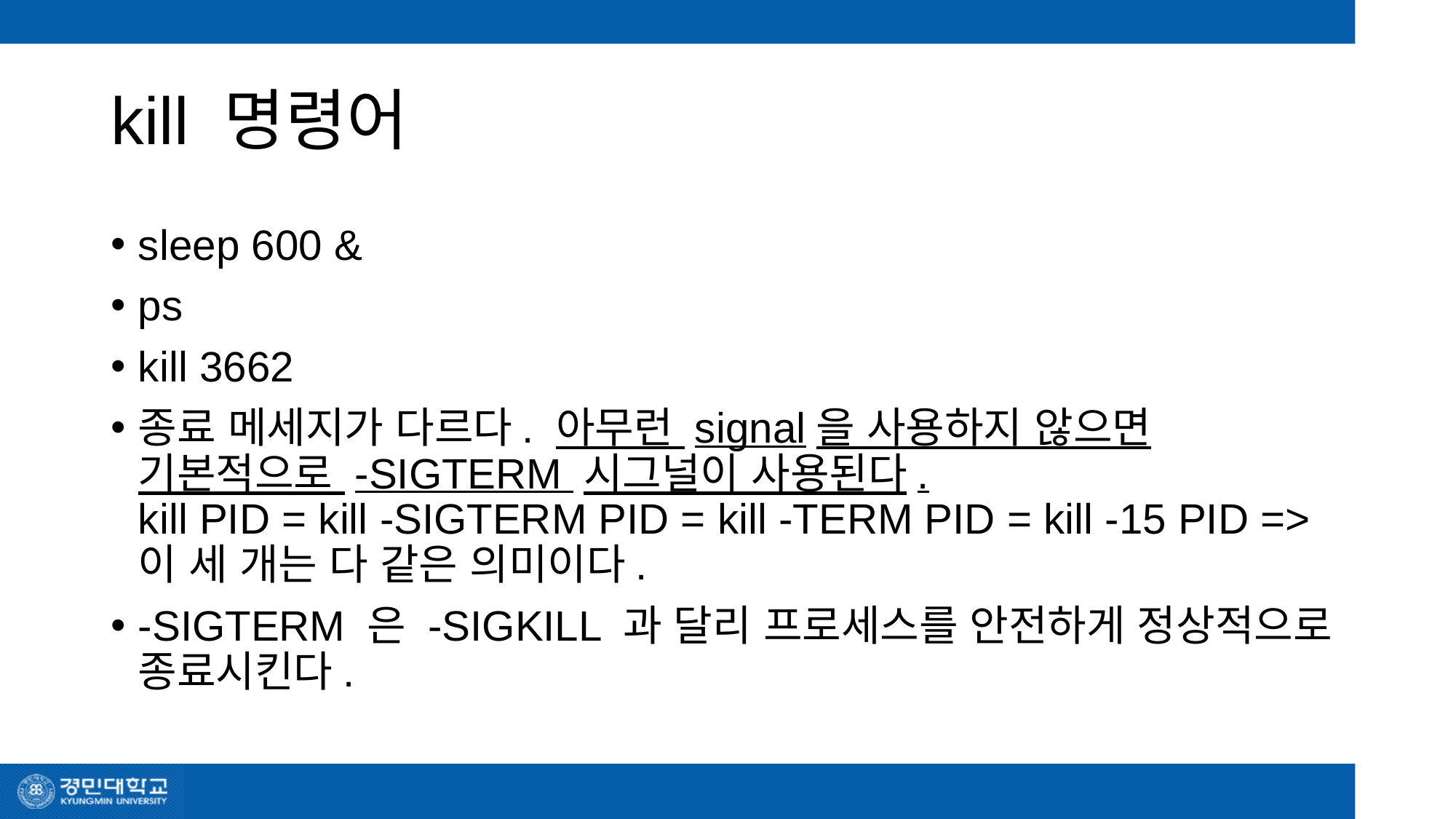

# kill 명령어
sleep 600 &
ps
kill 3662
종료 메세지가 다르다. 아무런 signal을 사용하지 않으면 기본적으로 -SIGTERM 시그널이 사용된다.
kill PID = kill -SIGTERM PID = kill -TERM PID = kill -15 PID => 이 세 개는 다 같은 의미이다.
-SIGTERM 은 -SIGKILL 과 달리 프로세스를 안전하게 정상적으로 종료시킨다.